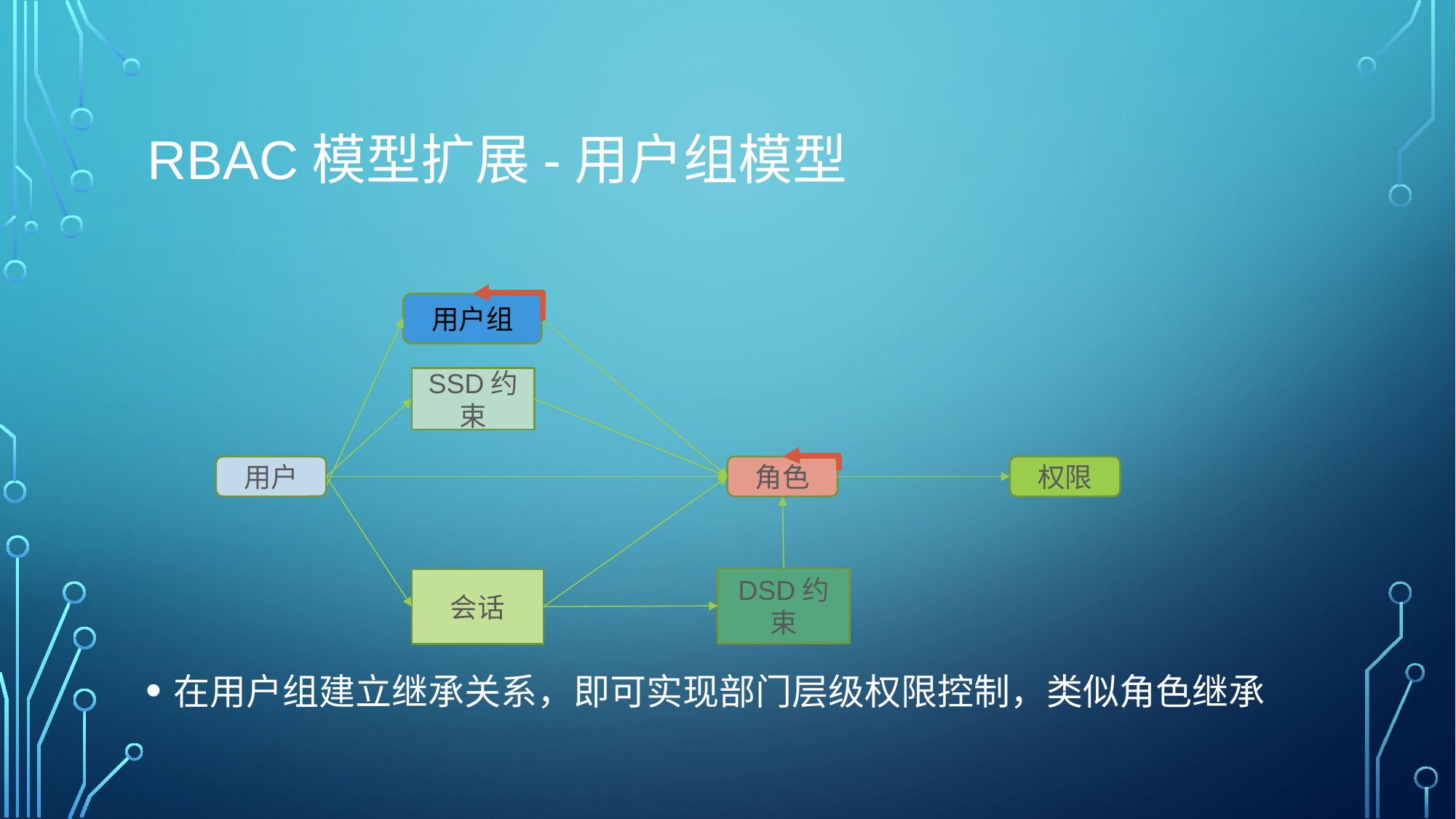

# RBAC模型扩展-用户组模型

在用户组建立继承关系，即可实现部门层级权限控制，类似角色继承

用户组
SSD约束
用户
角色
权限
DSD约束
会话